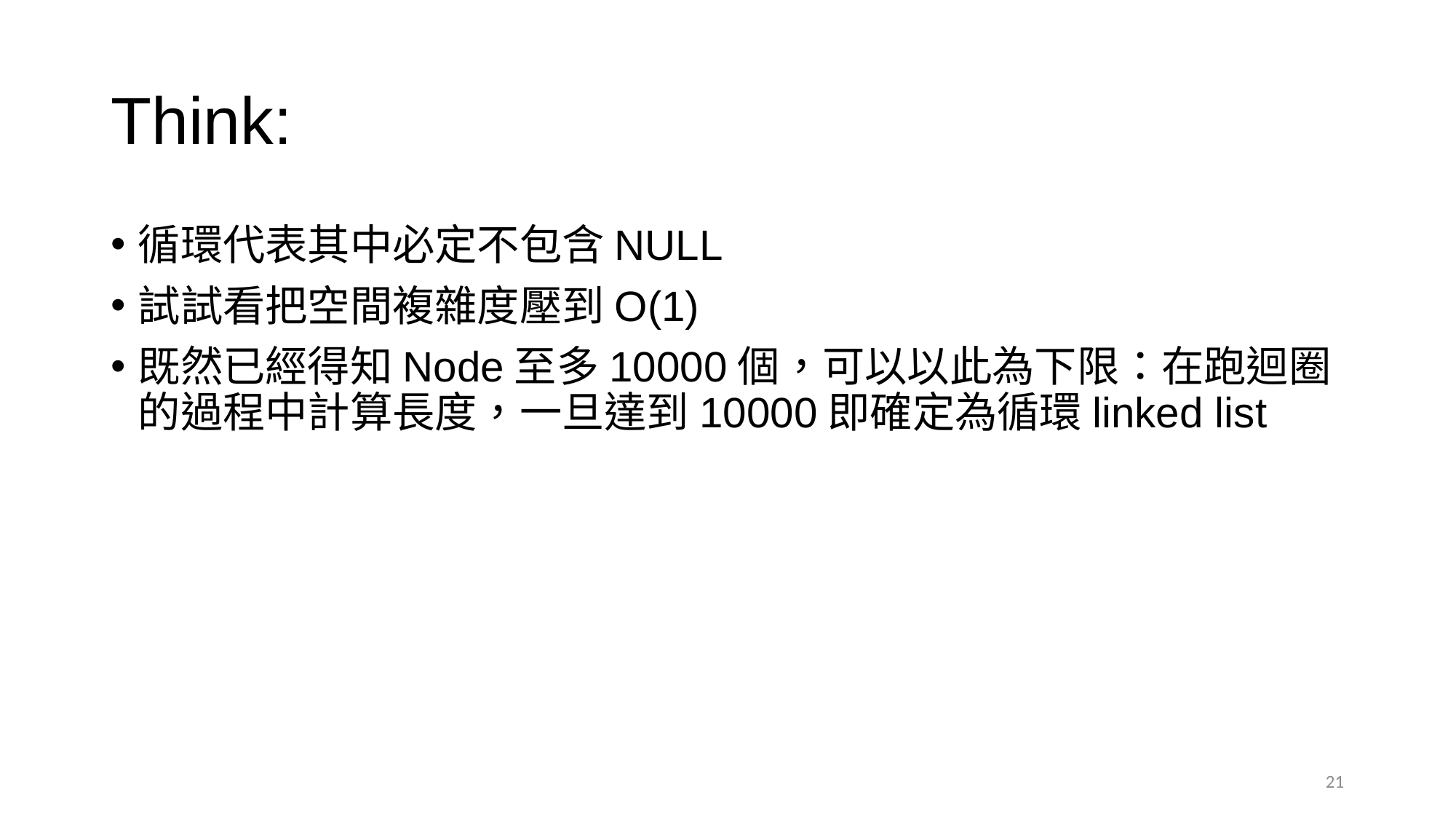

# Think:
循環代表其中必定不包含NULL
試試看把空間複雜度壓到O(1)
既然已經得知Node至多10000個，可以以此為下限：在跑迴圈的過程中計算長度，一旦達到10000即確定為循環linked list

21